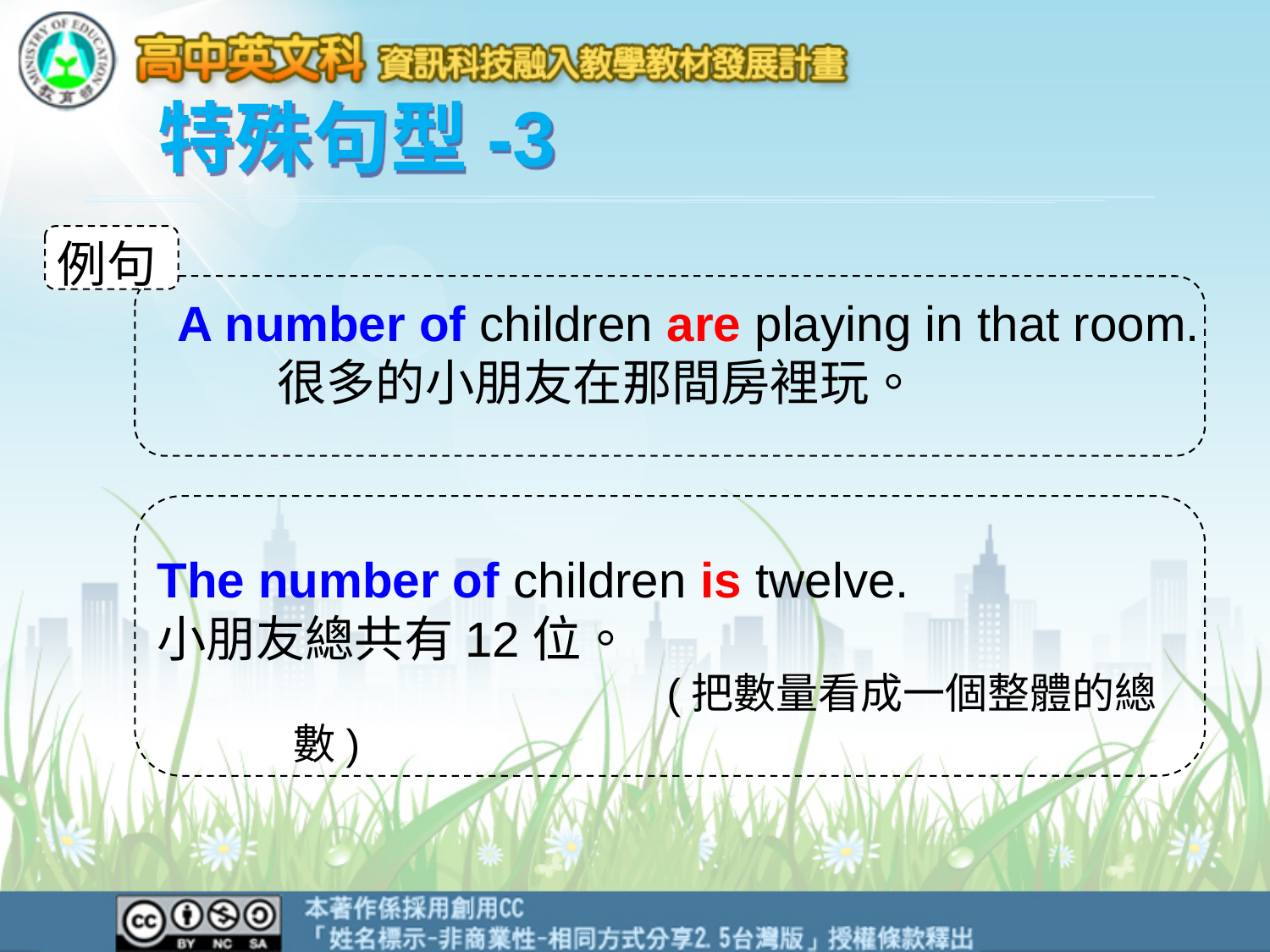

特殊句型-3

例句

A number of children are playing in that room.
        很多的小朋友在那間房裡玩。

The number of children is twelve.
小朋友總共有12位。
                                           (把數量看成一個整體的總數)